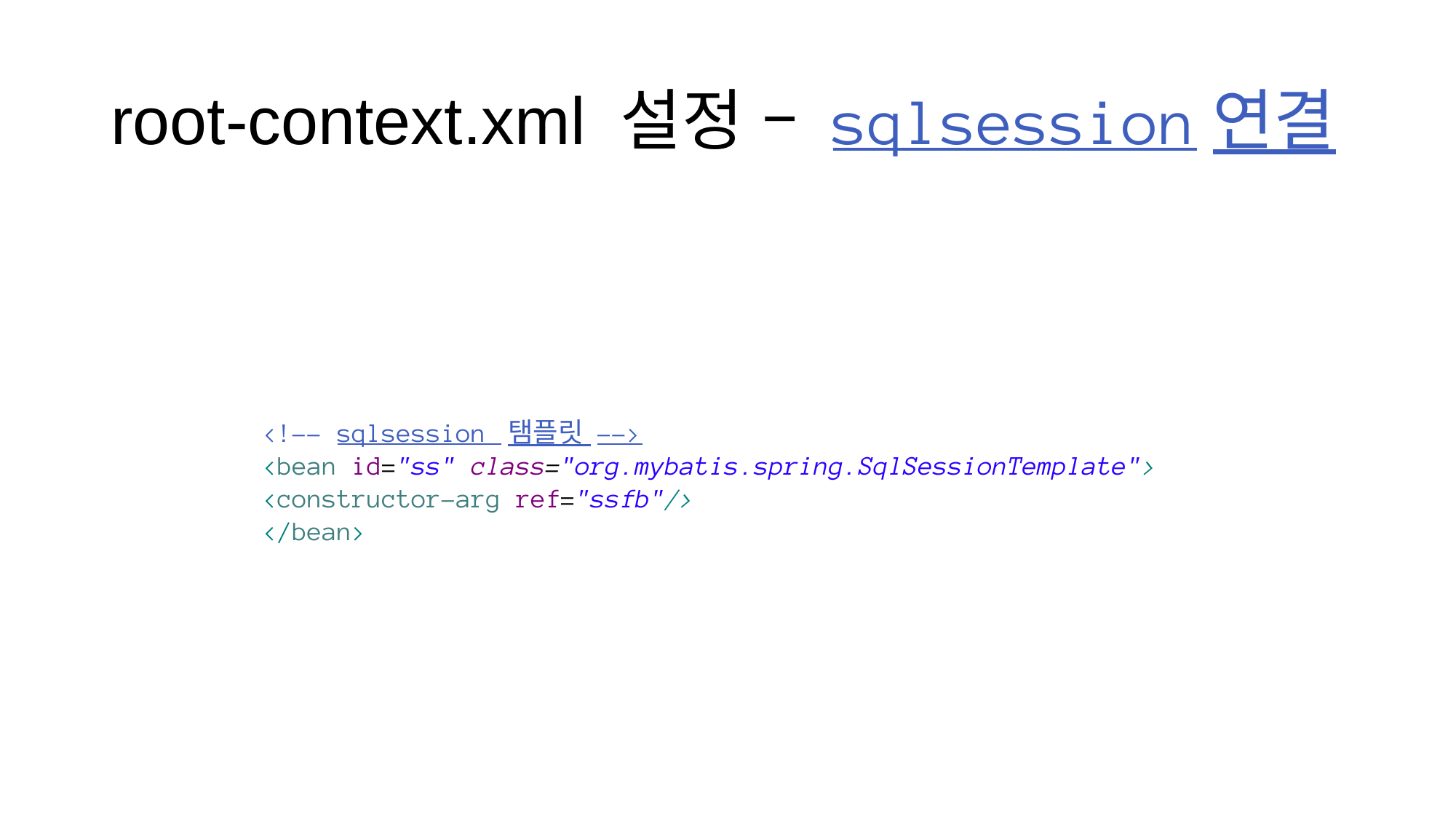

# root-context.xml 설정 – sqlsession연결
<!-- sqlsession 탬플릿 -->
<bean id="ss" class="org.mybatis.spring.SqlSessionTemplate">
<constructor-arg ref="ssfb"/>
</bean>